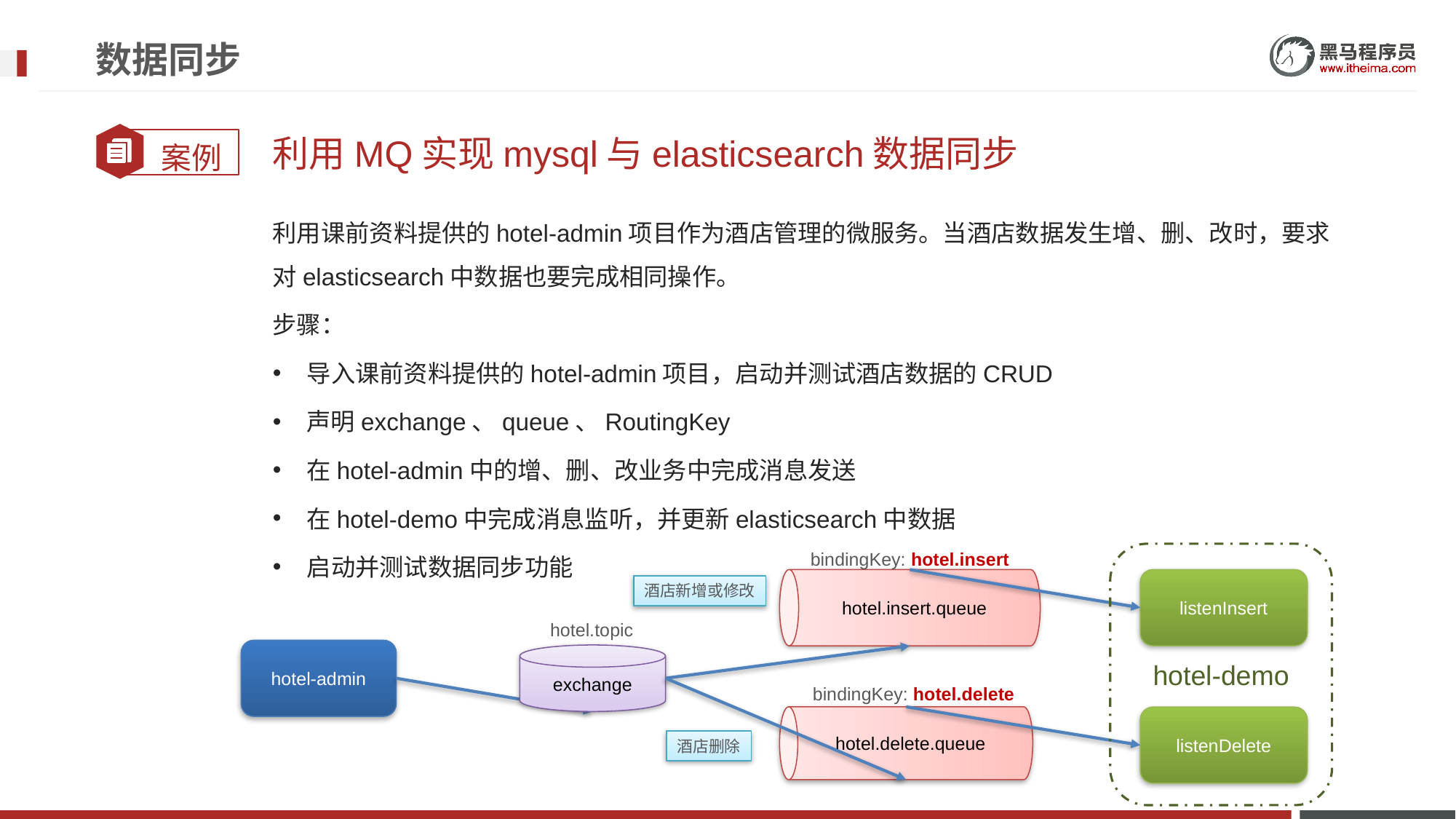

# 数据同步
利用MQ实现mysql与elasticsearch数据同步
利用课前资料提供的hotel-admin项目作为酒店管理的微服务。当酒店数据发生增、删、改时，要求对elasticsearch中数据也要完成相同操作。
步骤：
导入课前资料提供的hotel-admin项目，启动并测试酒店数据的CRUD
声明exchange、queue、RoutingKey
在hotel-admin中的增、删、改业务中完成消息发送
在hotel-demo中完成消息监听，并更新elasticsearch中数据
启动并测试数据同步功能
hotel.insert.queue
bindingKey: hotel.insert
hotel-demo
listenInsert
酒店新增或修改
hotel.topic
hotel.delete.queue
hotel-admin
exchange
bindingKey: hotel.delete
listenDelete
酒店删除